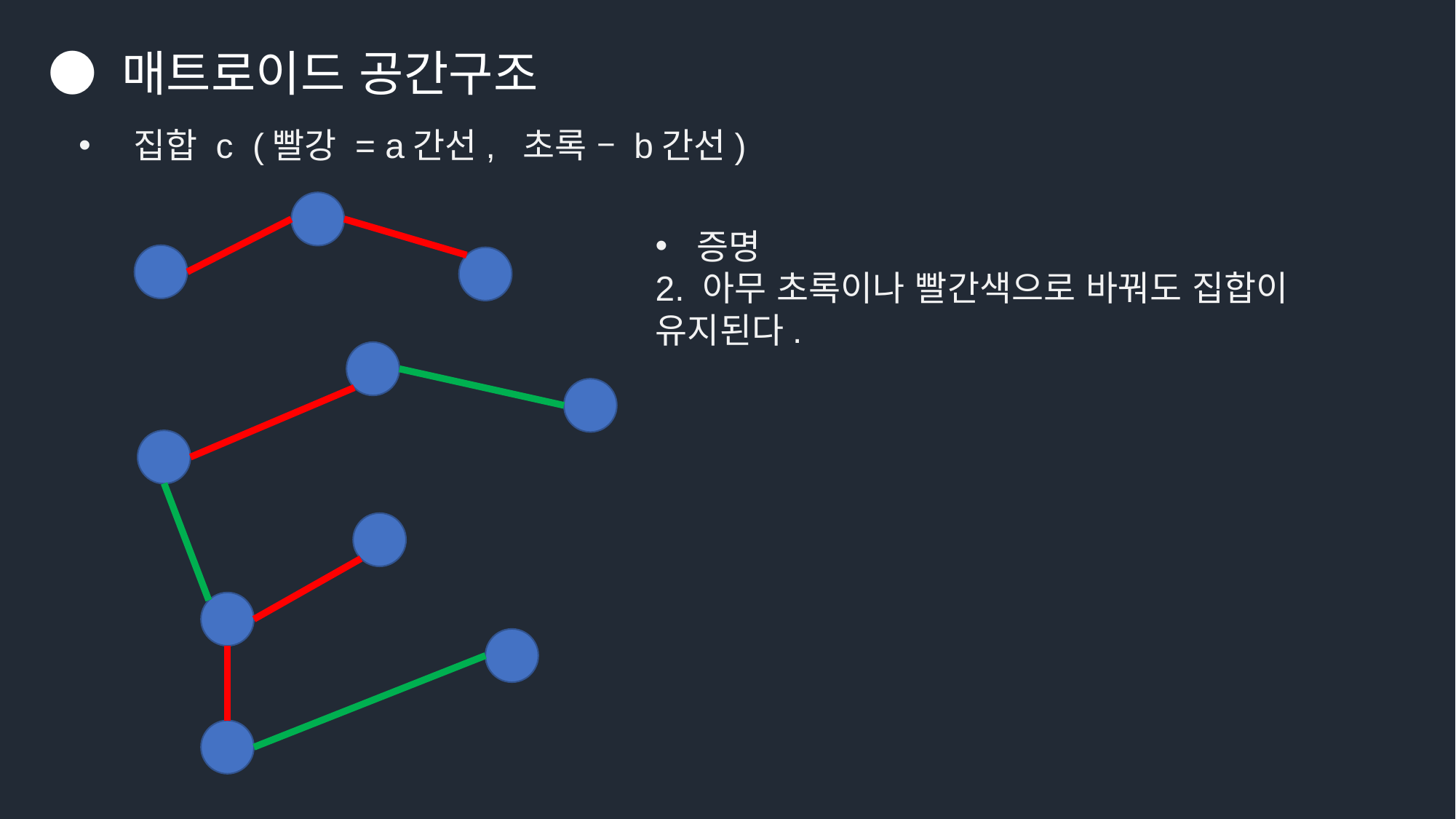

● 매트로이드 공간구조
집합 c  (빨강 = a간선,  초록 – b간선)

증명
2. 아무 초록이나 빨간색으로 바꿔도 집합이 유지된다.